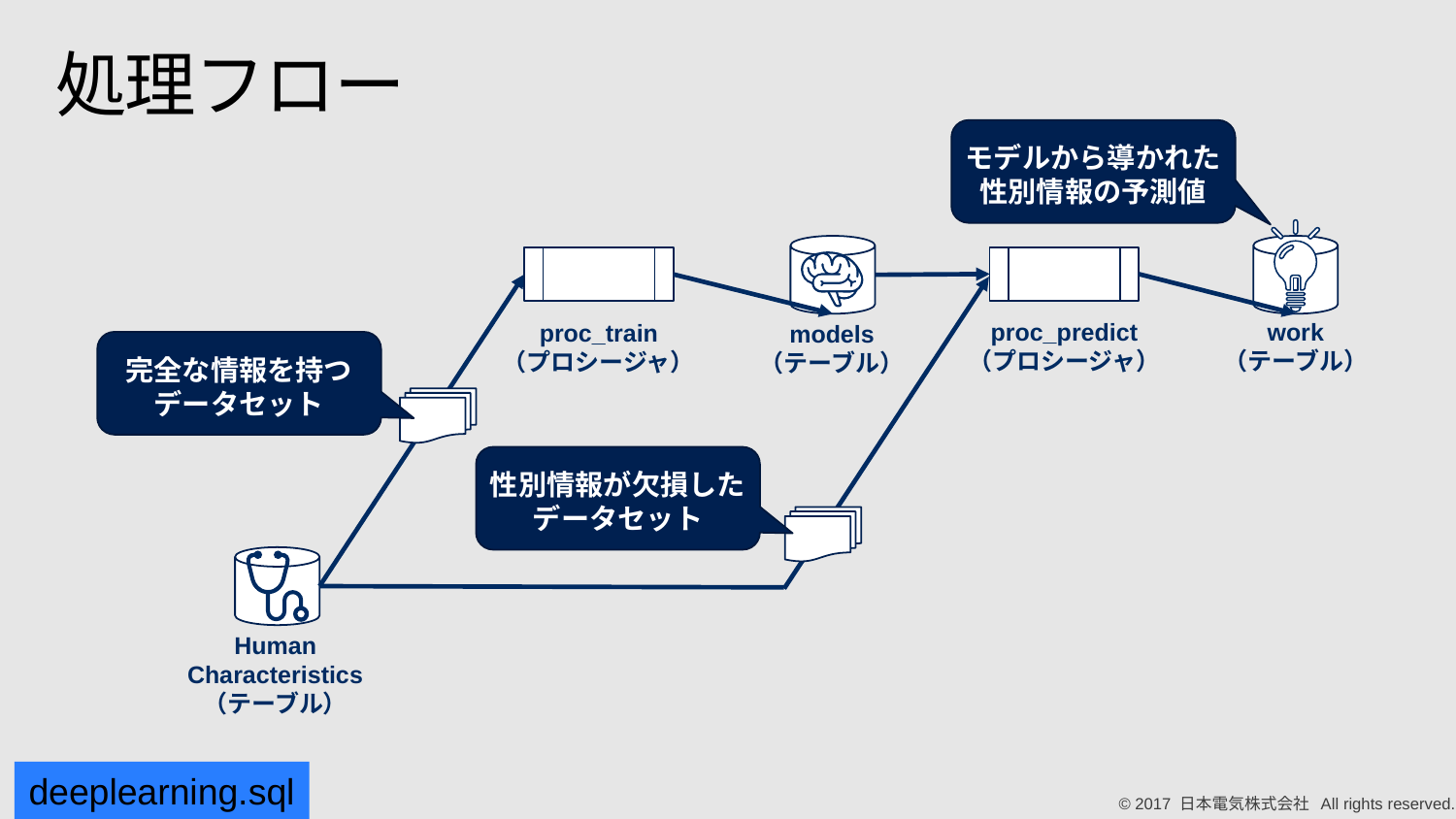

# 処理フロー
モデルから導かれた
性別情報の予測値

work
（テーブル）
proc_predict
（プロシージャ）
proc_train
（プロシージャ）
models
（テーブル）
完全な情報を持つ
データセット

性別情報が欠損した
データセット

Human
Characteristics
（テーブル）
deeplearning.sql